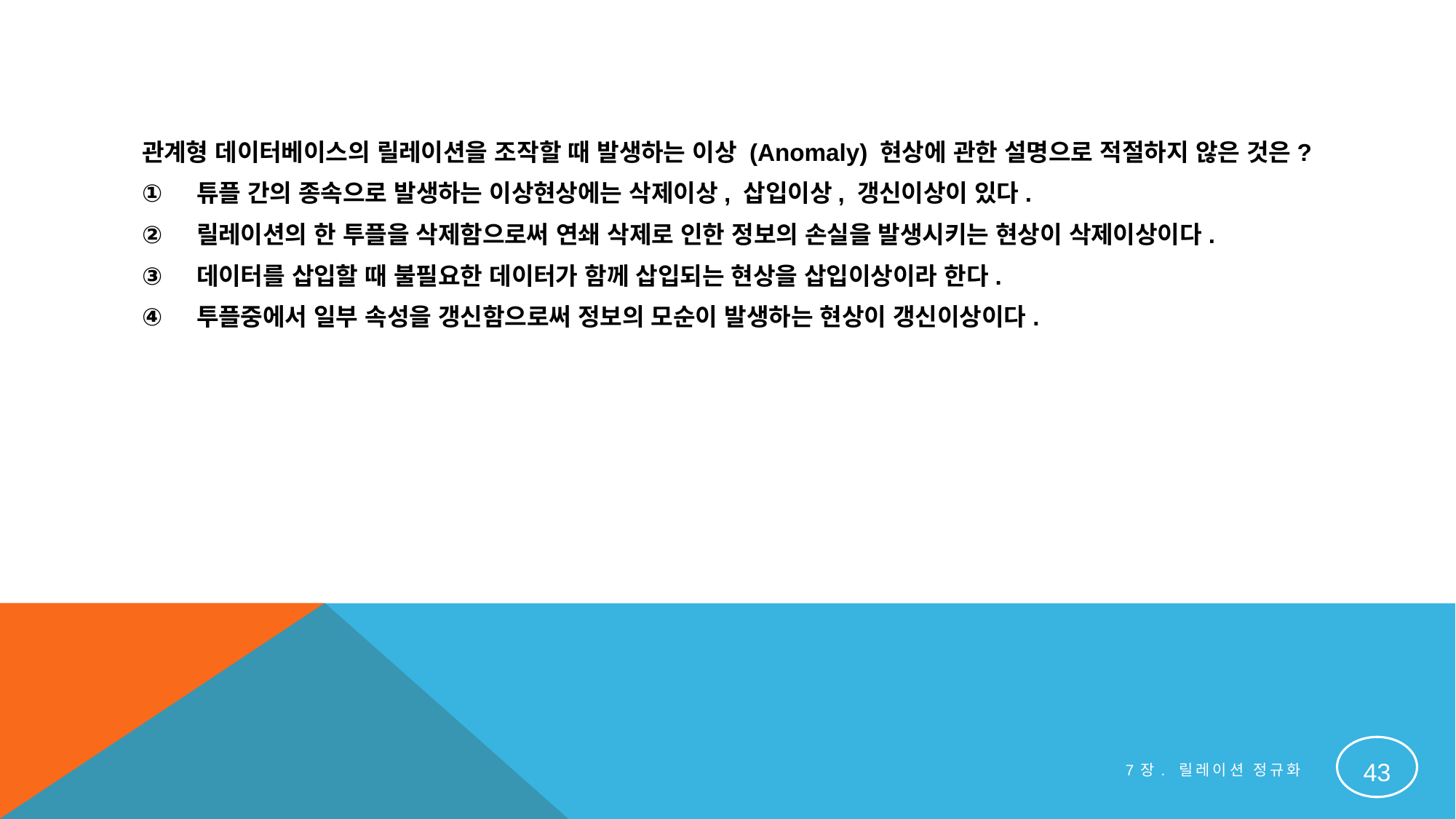

#
관계형 데이터베이스의 릴레이션을 조작할 때 발생하는 이상 (Anomaly) 현상에 관한 설명으로 적절하지 않은 것은?
튜플 간의 종속으로 발생하는 이상현상에는 삭제이상, 삽입이상, 갱신이상이 있다.
릴레이션의 한 투플을 삭제함으로써 연쇄 삭제로 인한 정보의 손실을 발생시키는 현상이 삭제이상이다.
데이터를 삽입할 때 불필요한 데이터가 함께 삽입되는 현상을 삽입이상이라 한다.
투플중에서 일부 속성을 갱신함으로써 정보의 모순이 발생하는 현상이 갱신이상이다.
43
7장. 릴레이션 정규화